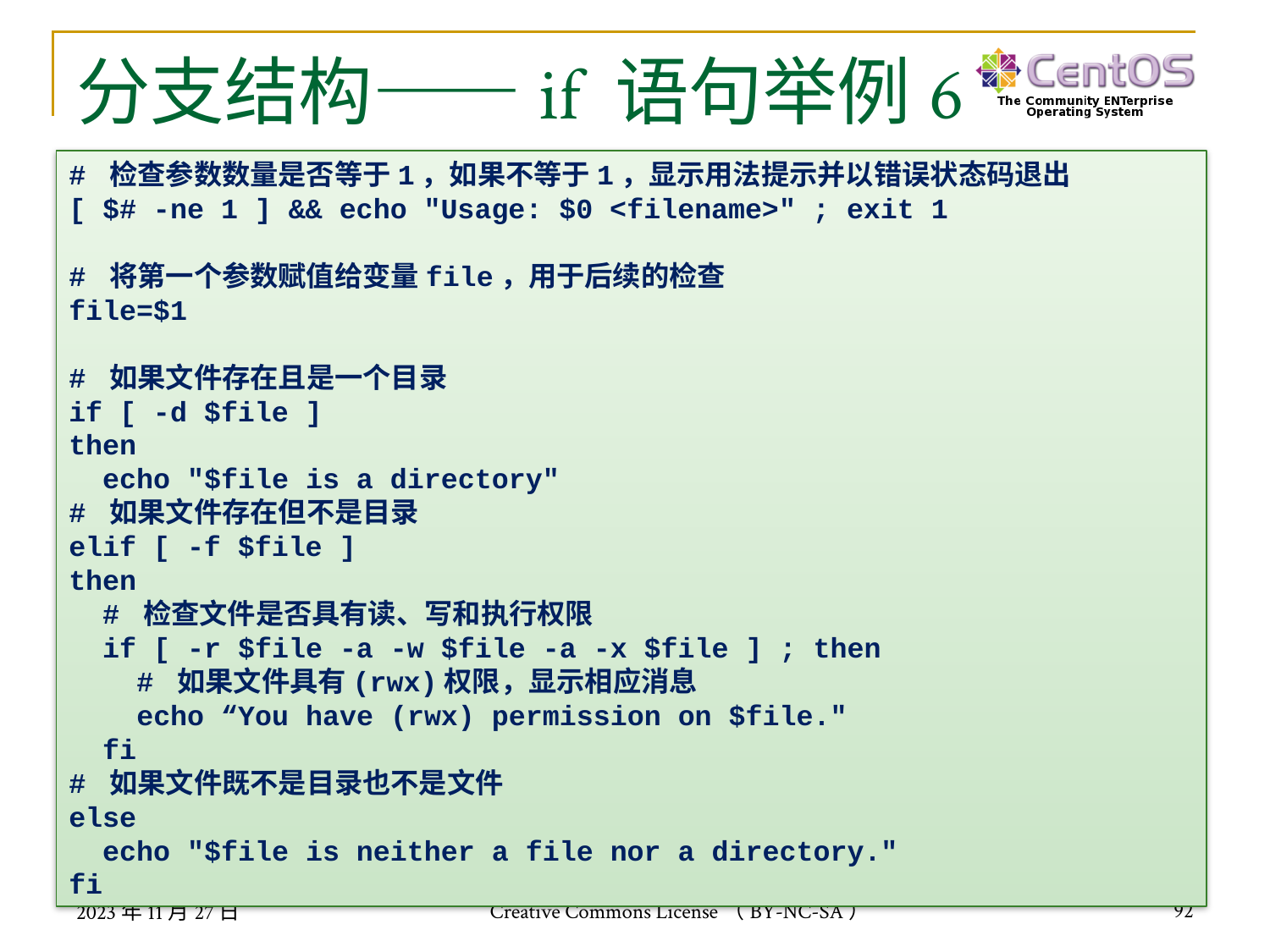

# 分支结构——if 语句举例6
# 检查参数数量是否等于1，如果不等于1，显示用法提示并以错误状态码退出
[ $# -ne 1 ] && echo "Usage: $0 <filename>" ; exit 1

# 将第一个参数赋值给变量file，用于后续的检查
file=$1

# 如果文件存在且是一个目录
if [ -d $file ]
then
  echo "$file is a directory"
# 如果文件存在但不是目录
elif [ -f $file ]
then
  # 检查文件是否具有读、写和执行权限
  if [ -r $file -a -w $file -a -x $file ] ; then
    # 如果文件具有(rwx)权限，显示相应消息
    echo “You have (rwx) permission on $file."
  fi
# 如果文件既不是目录也不是文件
else
  echo "$file is neither a file nor a directory."
fi
梁如军（linuxbooks@126.com）
Creative Commons License（BY-NC-SA）
2023年11月27日
92